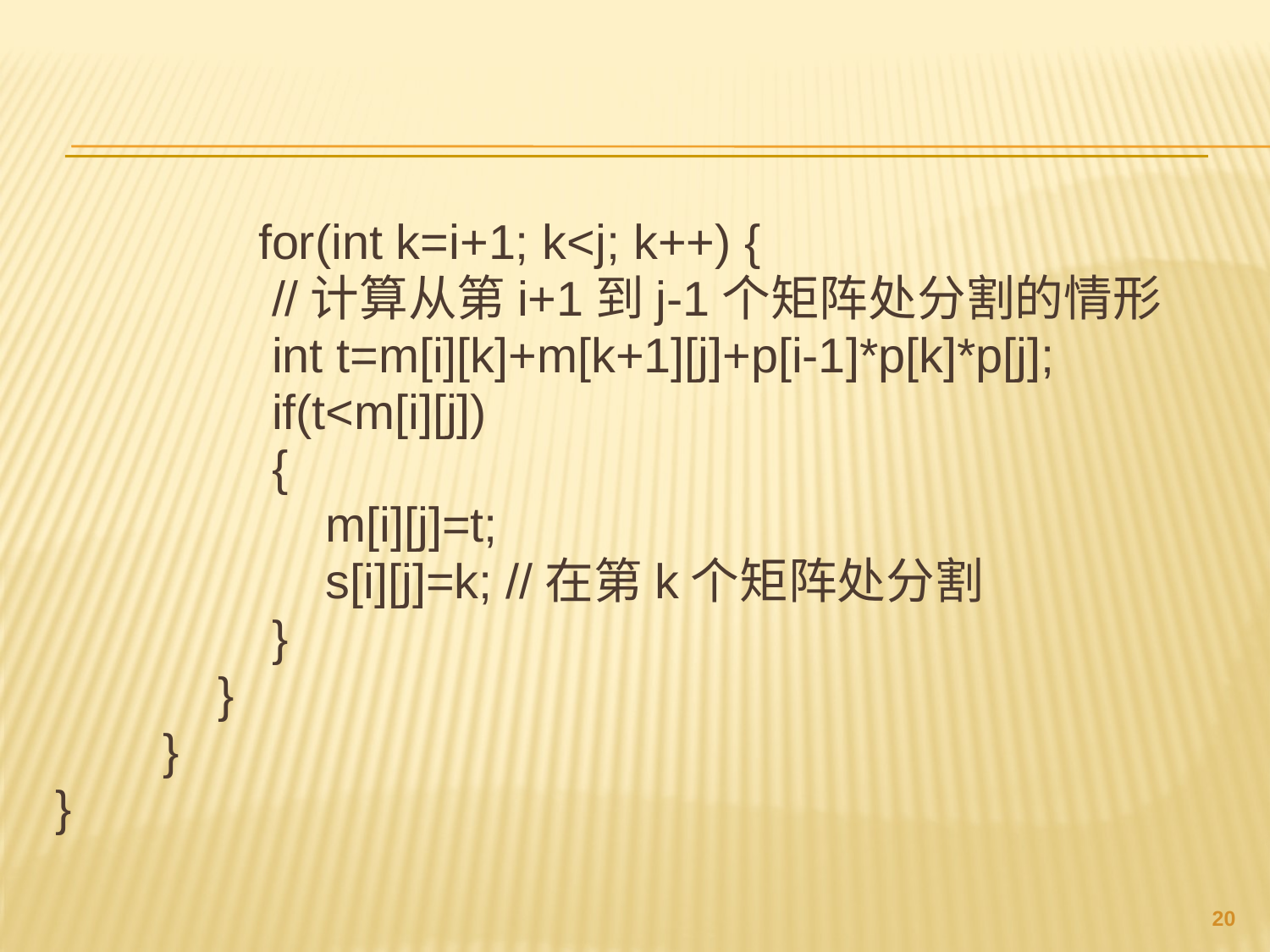

#
               for(int k=i+1; k<j; k++) {
                //计算从第i+1到j-1个矩阵处分割的情形
                int t=m[i][k]+m[k+1][j]+p[i-1]*p[k]*p[j];
                if(t<m[i][j])
                {
                    m[i][j]=t;
                    s[i][j]=k; //在第k个矩阵处分割
                }
            }
        }
}
20